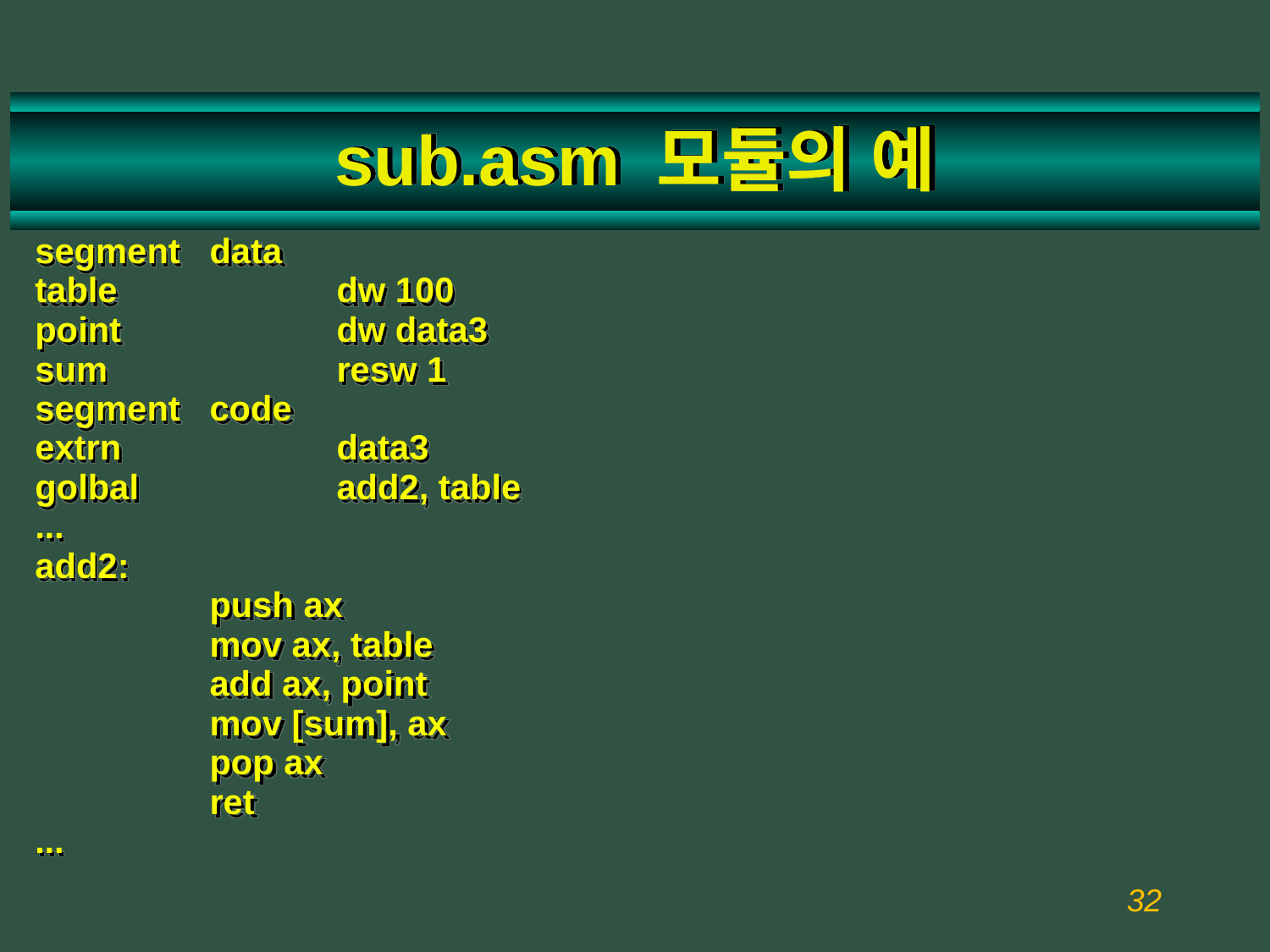

# sub.asm 모듈의 예
segment	data
table		dw 100
point		dw data3
sum 		resw 1
segment 	code
extrn		data3
golbal		add2, table
...
add2:
		push ax
		mov ax, table
		add ax, point
		mov [sum], ax
		pop ax
		ret
...

32